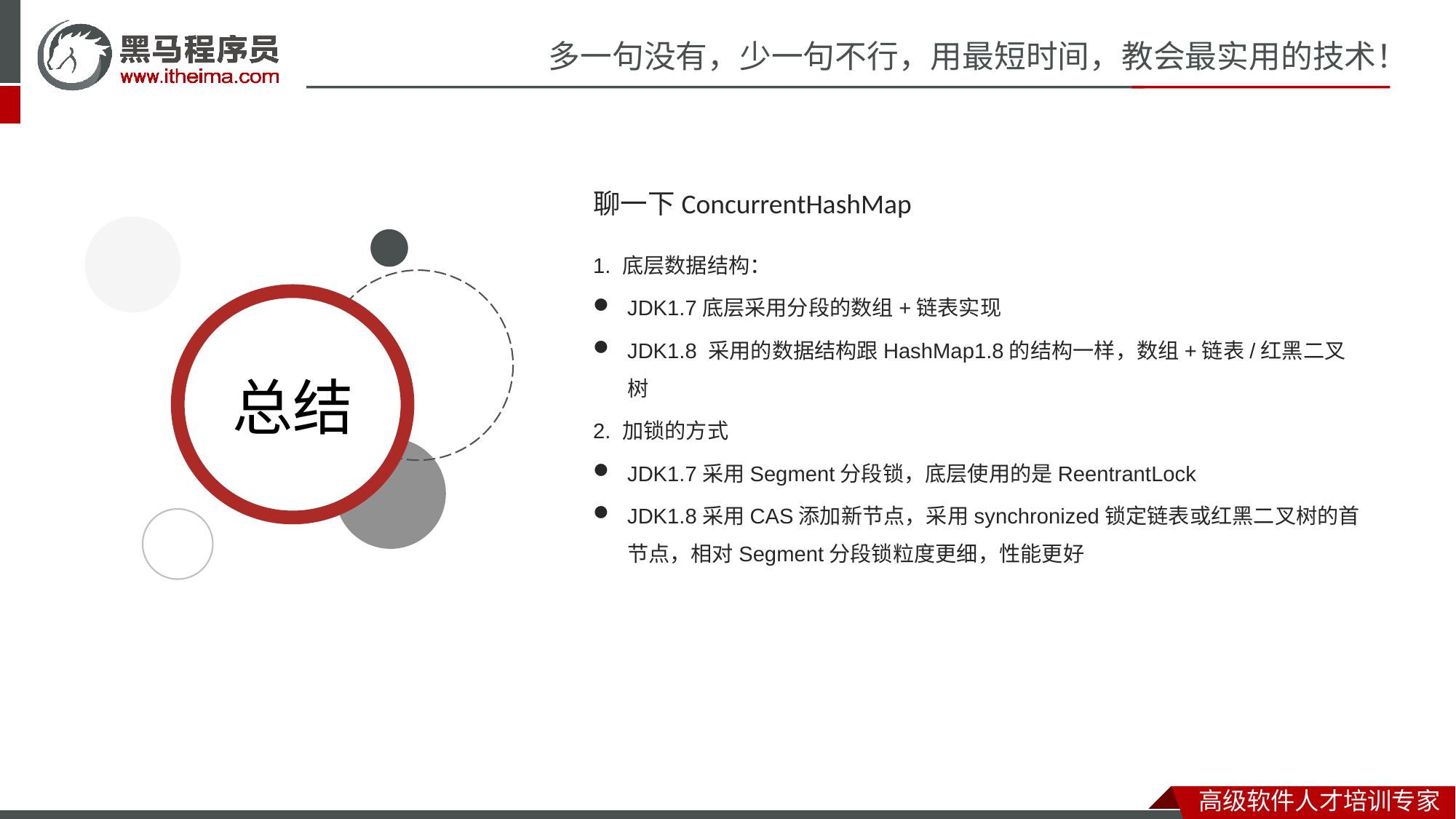

聊一下ConcurrentHashMap

1. 底层数据结构：
JDK1.7底层采用分段的数组+链表实现
JDK1.8 采用的数据结构跟HashMap1.8的结构一样，数组+链表/红黑二叉树
2. 加锁的方式
JDK1.7采用Segment分段锁，底层使用的是ReentrantLock
JDK1.8采用CAS添加新节点，采用synchronized锁定链表或红黑二叉树的首节点，相对Segment分段锁粒度更细，性能更好